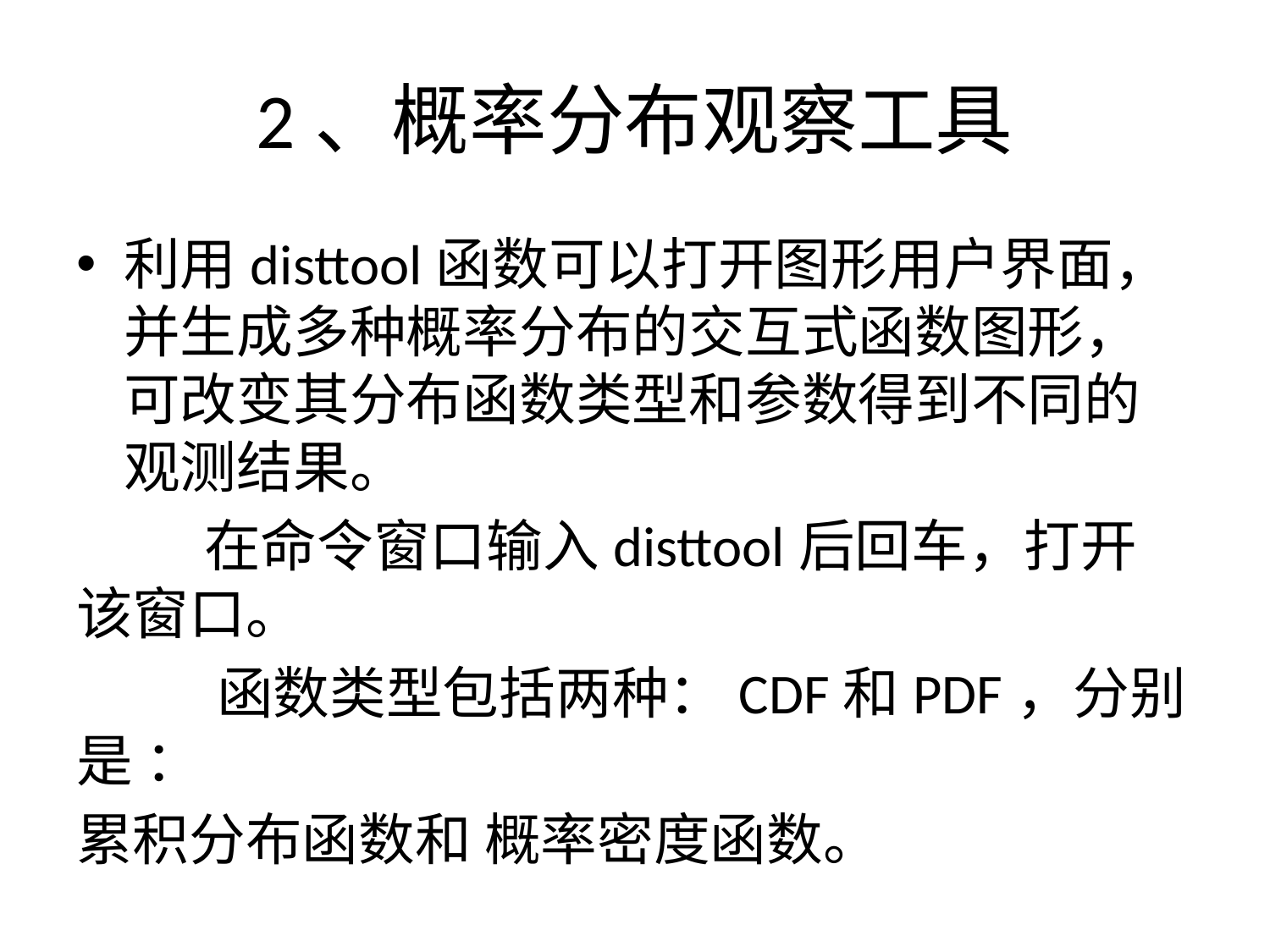

# 2、概率分布观察工具
利用disttool函数可以打开图形用户界面，并生成多种概率分布的交互式函数图形，可改变其分布函数类型和参数得到不同的观测结果。
         在命令窗口输入disttool后回车，打开该窗口。
          函数类型包括两种：CDF和PDF，分别是 ：
累积分布函数和 概率密度函数。